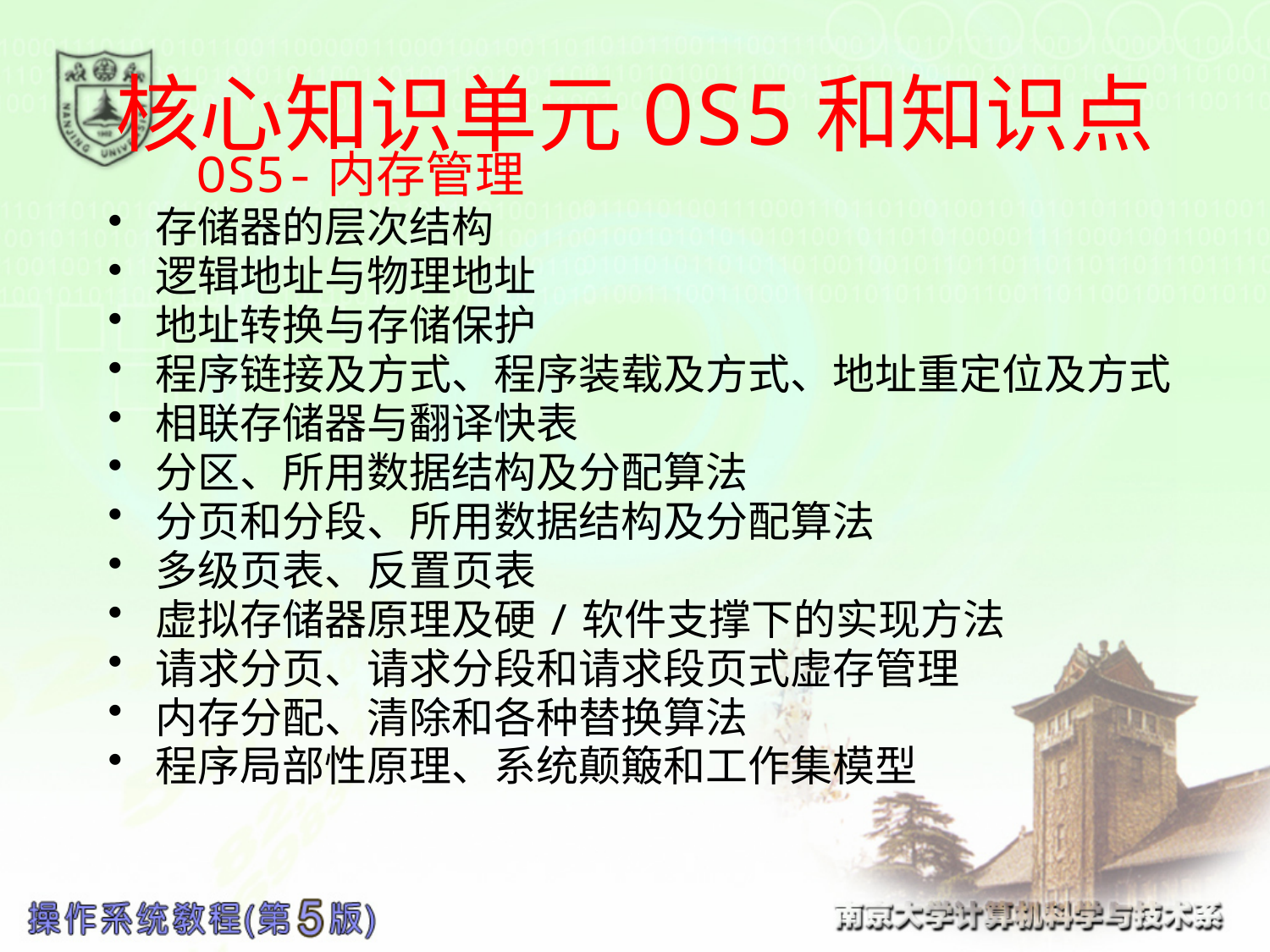

# 核心知识单元OS5和知识点
   OS5-内存管理
存储器的层次结构
逻辑地址与物理地址
地址转换与存储保护
程序链接及方式、程序装载及方式、地址重定位及方式
相联存储器与翻译快表
分区、所用数据结构及分配算法
分页和分段、所用数据结构及分配算法
多级页表、反置页表
虚拟存储器原理及硬/软件支撑下的实现方法
请求分页、请求分段和请求段页式虚存管理
内存分配、清除和各种替换算法
程序局部性原理、系统颠簸和工作集模型